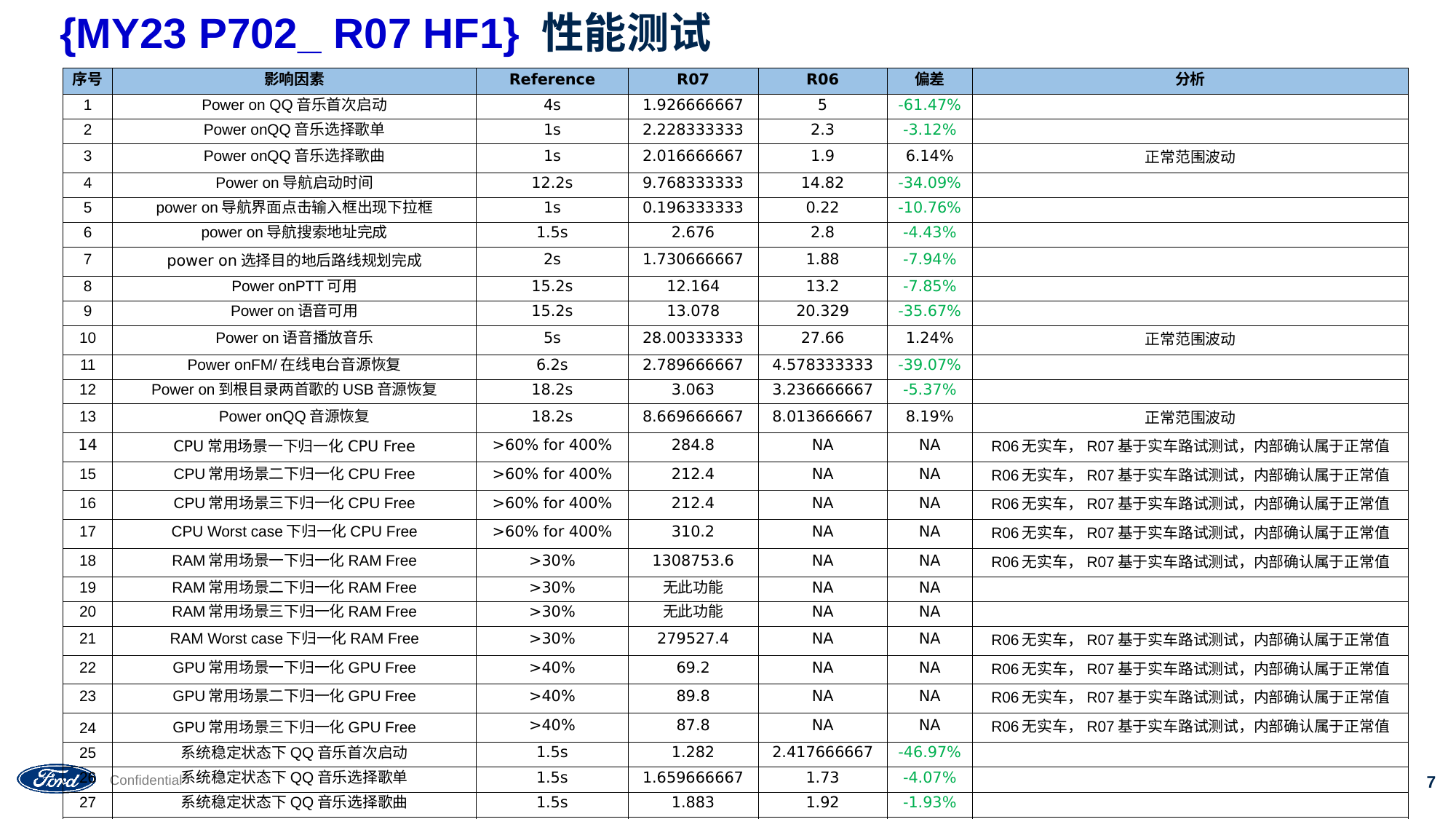

# {MY23 P702_ R07 HF1} 性能测试
| 序号 | 影响因素 | Reference | R07 | R06 | 偏差 | 分析 |
| --- | --- | --- | --- | --- | --- | --- |
| 1 | Power on QQ音乐首次启动 | 4s | 1.926666667 | 5 | -61.47% |  |
| 2 | Power onQQ音乐选择歌单 | 1s | 2.228333333 | 2.3 | -3.12% |  |
| 3 | Power onQQ音乐选择歌曲 | 1s | 2.016666667 | 1.9 | 6.14% | 正常范围波动 |
| 4 | Power on导航启动时间 | 12.2s | 9.768333333 | 14.82 | -34.09% |  |
| 5 | power on导航界面点击输入框出现下拉框 | 1s | 0.196333333 | 0.22 | -10.76% |  |
| 6 | power on导航搜索地址完成 | 1.5s | 2.676 | 2.8 | -4.43% |  |
| 7 | power on选择目的地后路线规划完成 | 2s | 1.730666667 | 1.88 | -7.94% |  |
| 8 | Power onPTT可用 | 15.2s | 12.164 | 13.2 | -7.85% |  |
| 9 | Power on语音可用 | 15.2s | 13.078 | 20.329 | -35.67% |  |
| 10 | Power on语音播放音乐 | 5s | 28.00333333 | 27.66 | 1.24% | 正常范围波动 |
| 11 | Power onFM/在线电台音源恢复 | 6.2s | 2.789666667 | 4.578333333 | -39.07% |  |
| 12 | Power on到根目录两首歌的USB音源恢复 | 18.2s | 3.063 | 3.236666667 | -5.37% |  |
| 13 | Power onQQ音源恢复 | 18.2s | 8.669666667 | 8.013666667 | 8.19% | 正常范围波动 |
| 14 | CPU常用场景一下归一化CPU Free | >60% for 400% | 284.8 | NA | NA | R06无实车，R07基于实车路试测试，内部确认属于正常值 |
| 15 | CPU常用场景二下归一化CPU Free | >60% for 400% | 212.4 | NA | NA | R06无实车，R07基于实车路试测试，内部确认属于正常值 |
| 16 | CPU常用场景三下归一化CPU Free | >60% for 400% | 212.4 | NA | NA | R06无实车，R07基于实车路试测试，内部确认属于正常值 |
| 17 | CPU Worst case下归一化CPU Free | >60% for 400% | 310.2 | NA | NA | R06无实车，R07基于实车路试测试，内部确认属于正常值 |
| 18 | RAM常用场景一下归一化RAM Free | >30% | 1308753.6 | NA | NA | R06无实车，R07基于实车路试测试，内部确认属于正常值 |
| 19 | RAM常用场景二下归一化RAM Free | >30% | 无此功能 | NA | NA |  |
| 20 | RAM常用场景三下归一化RAM Free | >30% | 无此功能 | NA | NA |  |
| 21 | RAM Worst case下归一化RAM Free | >30% | 279527.4 | NA | NA | R06无实车，R07基于实车路试测试，内部确认属于正常值 |
| 22 | GPU常用场景一下归一化GPU Free | >40% | 69.2 | NA | NA | R06无实车，R07基于实车路试测试，内部确认属于正常值 |
| 23 | GPU常用场景二下归一化GPU Free | >40% | 89.8 | NA | NA | R06无实车，R07基于实车路试测试，内部确认属于正常值 |
| 24 | GPU常用场景三下归一化GPU Free | >40% | 87.8 | NA | NA | R06无实车，R07基于实车路试测试，内部确认属于正常值 |
| 25 | 系统稳定状态下QQ音乐首次启动 | 1.5s | 1.282 | 2.417666667 | -46.97% |  |
| 26 | 系统稳定状态下QQ音乐选择歌单 | 1.5s | 1.659666667 | 1.73 | -4.07% |  |
| 27 | 系统稳定状态下QQ音乐选择歌曲 | 1.5s | 1.883 | 1.92 | -1.93% |  |
| 28 | 系统稳定状态下USB音乐首次启动 | 1.5s | 1.659666667 | 3.431 | -51.63% |  |